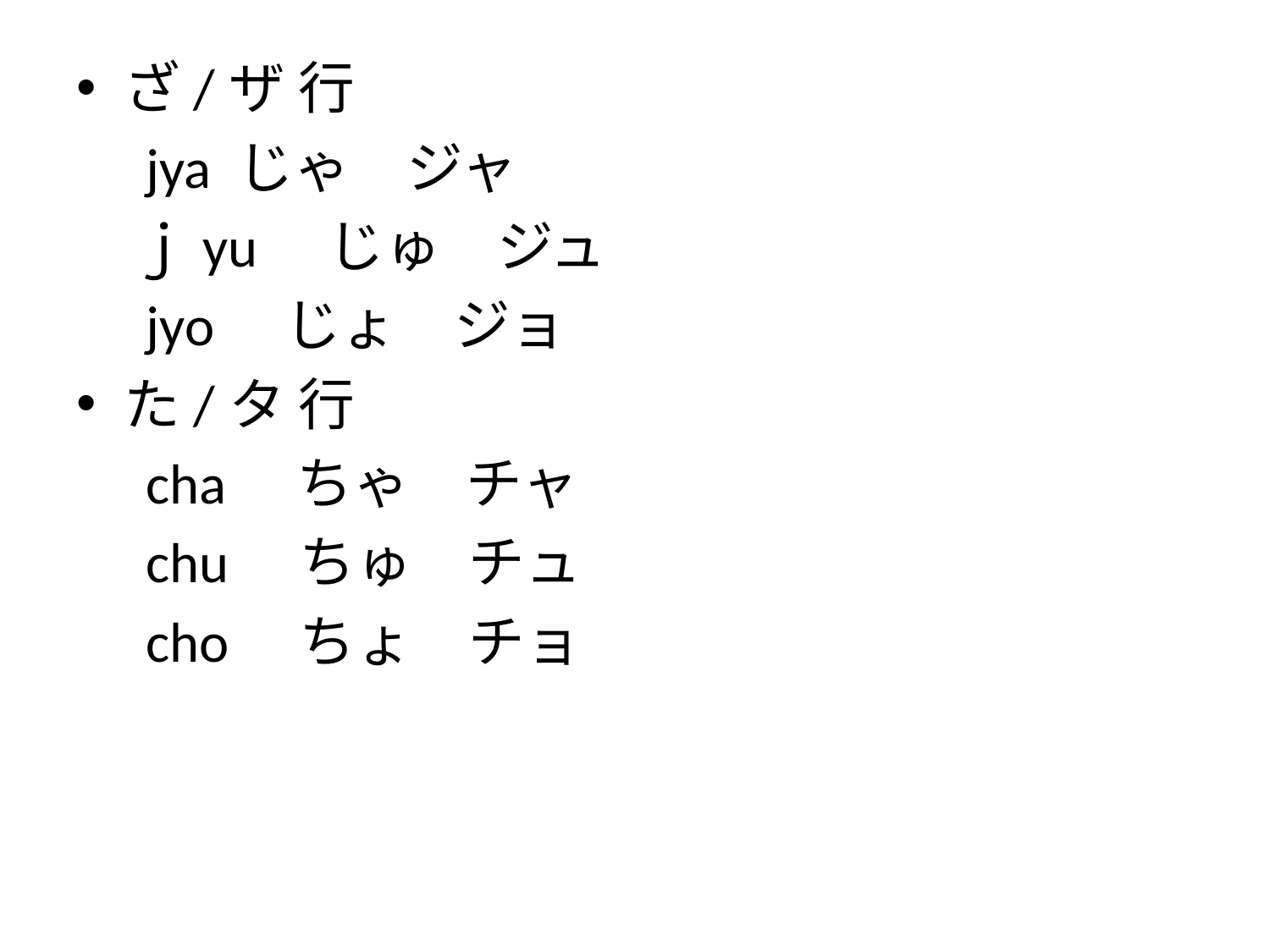

ざ/ザ 行
　jya じゃ　ジャ
　ｊyu　じゅ　ジュ
　jyo　じょ　ジョ
た/タ 行
　cha　ちゃ　チャ
　chu　ちゅ　チュ
　cho　ちょ　チョ